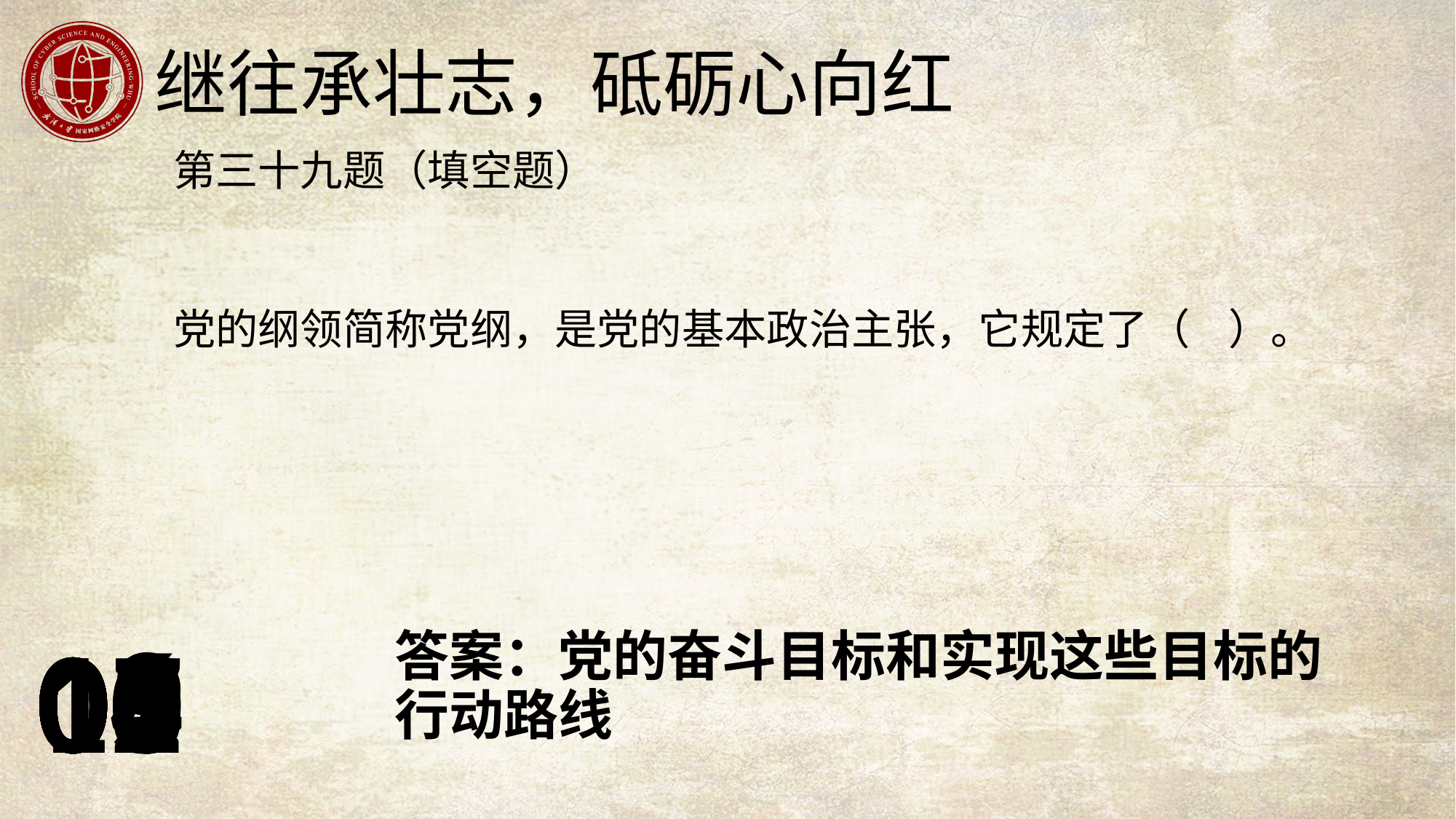

第三十九题（填空题）

党的纲领简称党纲，是党的基本政治主张，它规定了（    ）。
答案：党的奋斗目标和实现这些目标的行动路线